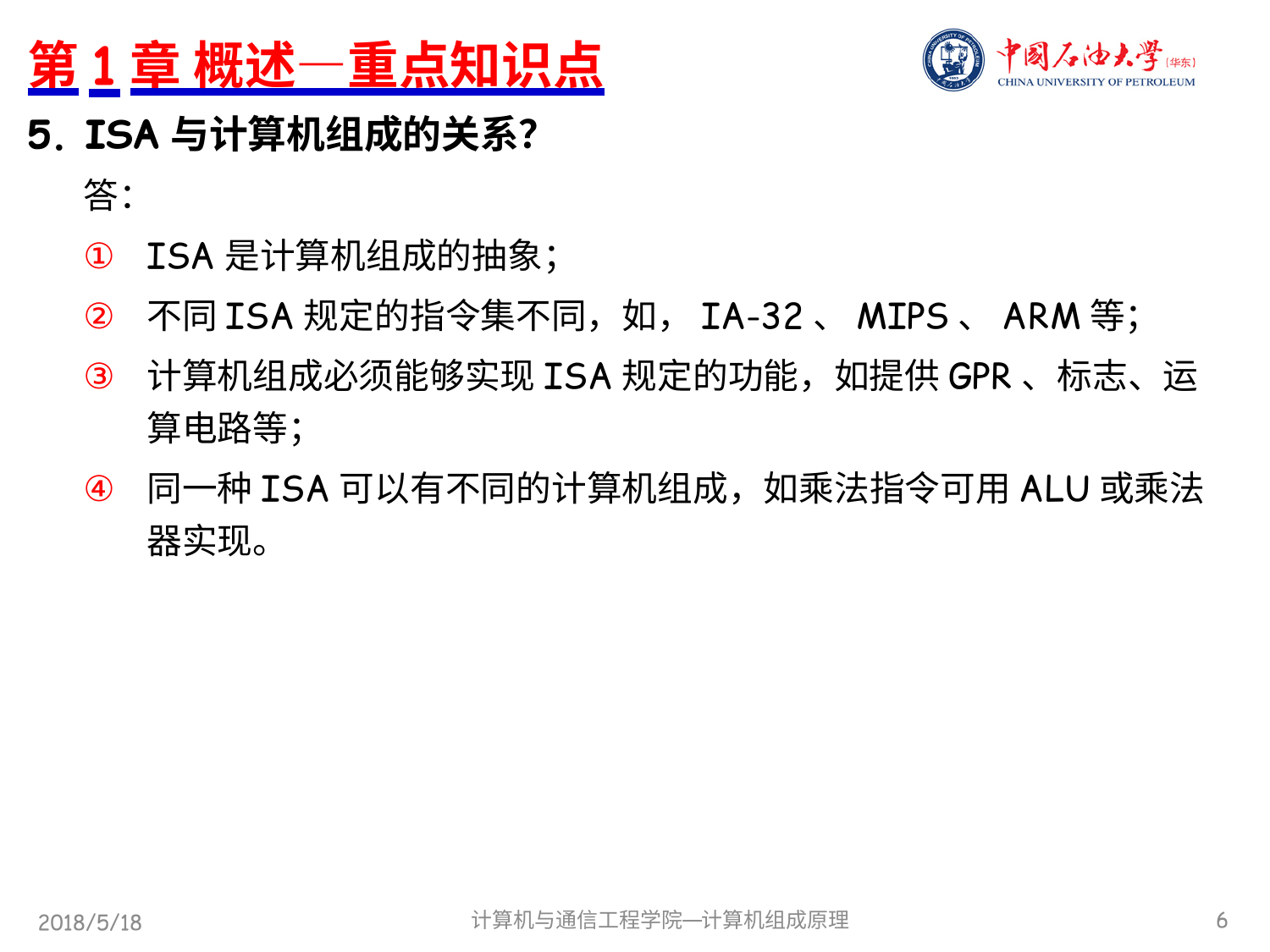

# 第1章 概述—重点知识点
5. ISA与计算机组成的关系？
答：
ISA是计算机组成的抽象；
不同ISA规定的指令集不同，如，IA-32、MIPS、ARM等；
计算机组成必须能够实现ISA规定的功能，如提供GPR、标志、运算电路等；
同一种ISA可以有不同的计算机组成，如乘法指令可用ALU或乘法器实现。

计算机与通信工程学院—计算机组成原理
6
2018/5/18